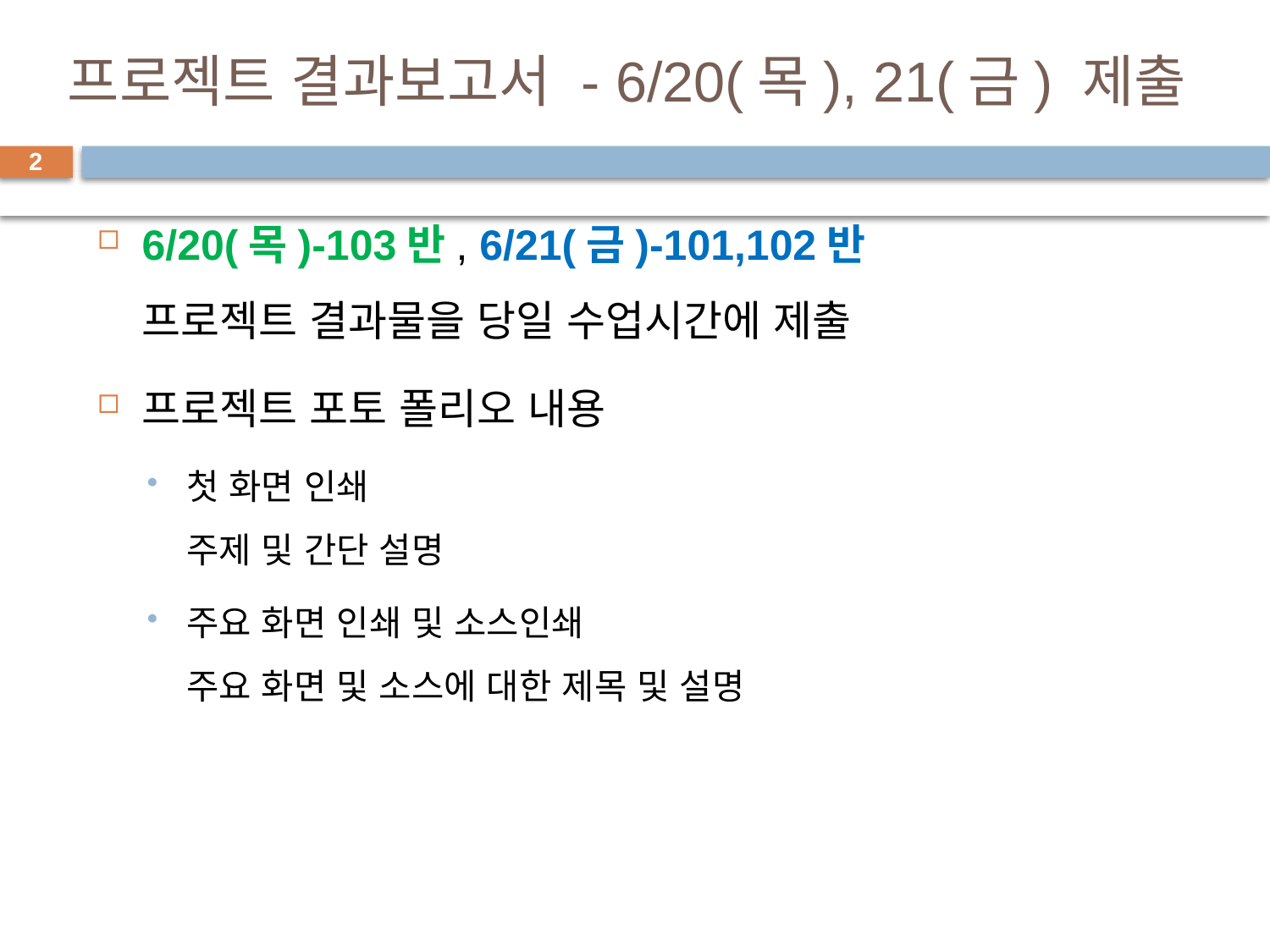

# 프로젝트 결과보고서 - 6/20(목), 21(금) 제출
2
6/20(목)-103반, 6/21(금)-101,102반
프로젝트 결과물을 당일 수업시간에 제출
프로젝트 포토 폴리오 내용
첫 화면 인쇄
주제 및 간단 설명
주요 화면 인쇄 및 소스인쇄
주요 화면 및 소스에 대한 제목 및 설명